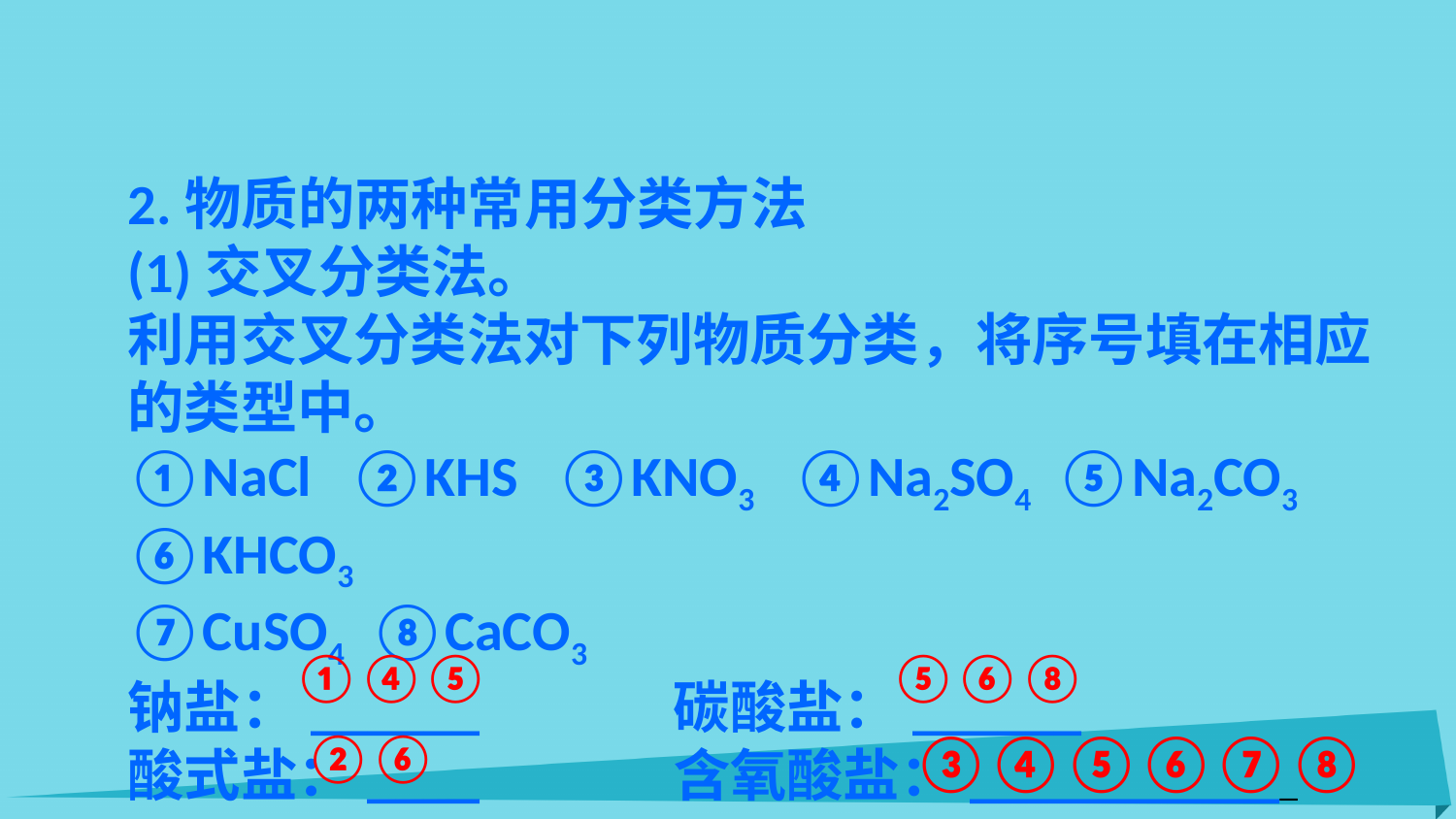

2.物质的两种常用分类方法
(1)交叉分类法。
利用交叉分类法对下列物质分类，将序号填在相应的类型中。
①NaCl   ②KHS   ③KNO3   ④Na2SO4  ⑤Na2CO3  ⑥KHCO3
⑦CuSO4  ⑧CaCO3
钠盐：______              碳酸盐：______
酸式盐：____              含氧酸盐：____________
①④⑤
⑤⑥⑧
②⑥
③④⑤⑥⑦⑧